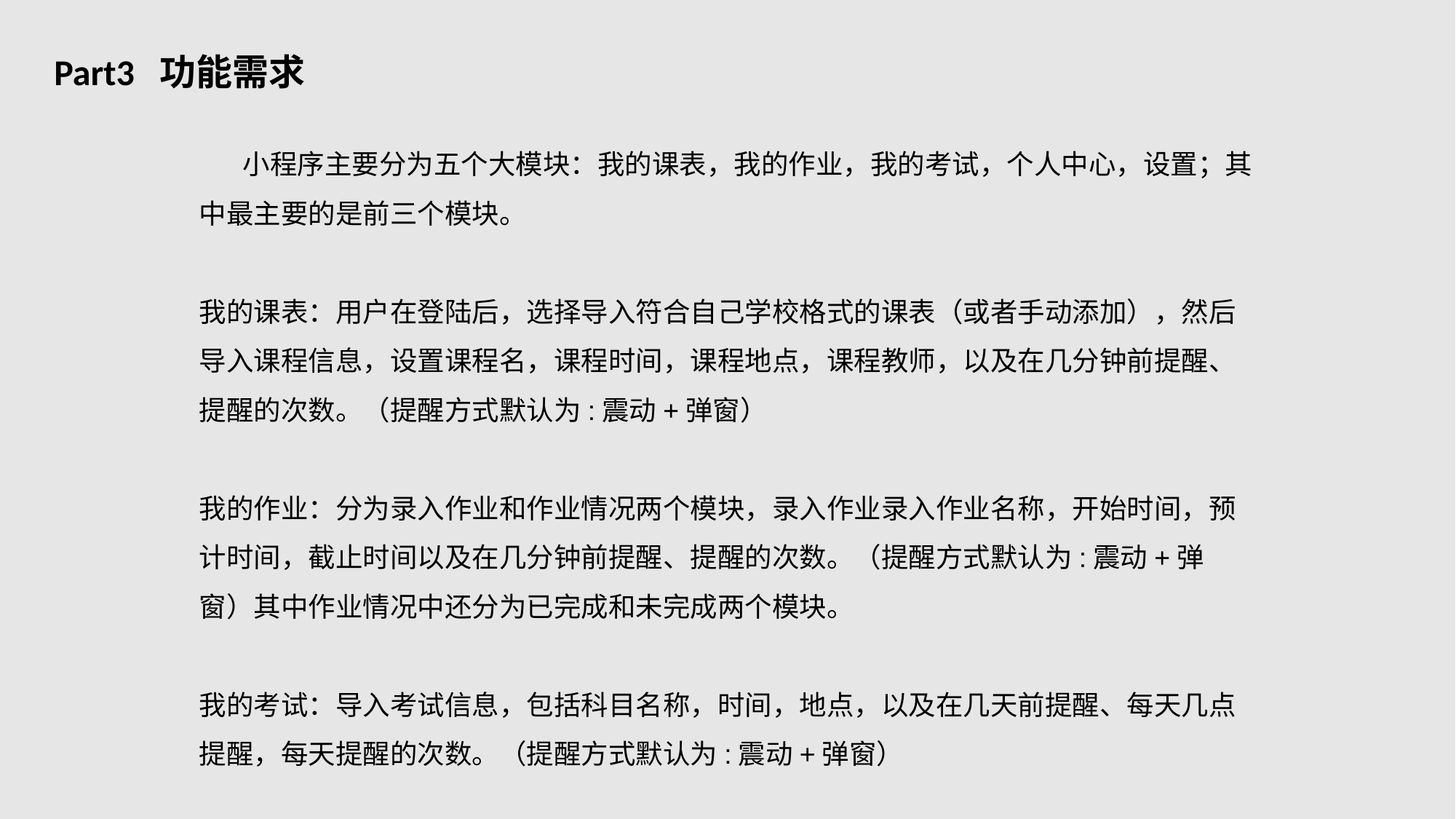

Part3  功能需求
      小程序主要分为五个大模块：我的课表，我的作业，我的考试，个人中心，设置；其中最主要的是前三个模块。

我的课表：用户在登陆后，选择导入符合自己学校格式的课表（或者手动添加），然后导入课程信息，设置课程名，课程时间，课程地点，课程教师，以及在几分钟前提醒、提醒的次数。（提醒方式默认为:震动+弹窗）

我的作业：分为录入作业和作业情况两个模块，录入作业录入作业名称，开始时间，预计时间，截止时间以及在几分钟前提醒、提醒的次数。（提醒方式默认为:震动+弹窗）其中作业情况中还分为已完成和未完成两个模块。

我的考试：导入考试信息，包括科目名称，时间，地点，以及在几天前提醒、每天几点提醒，每天提醒的次数。（提醒方式默认为:震动+弹窗）